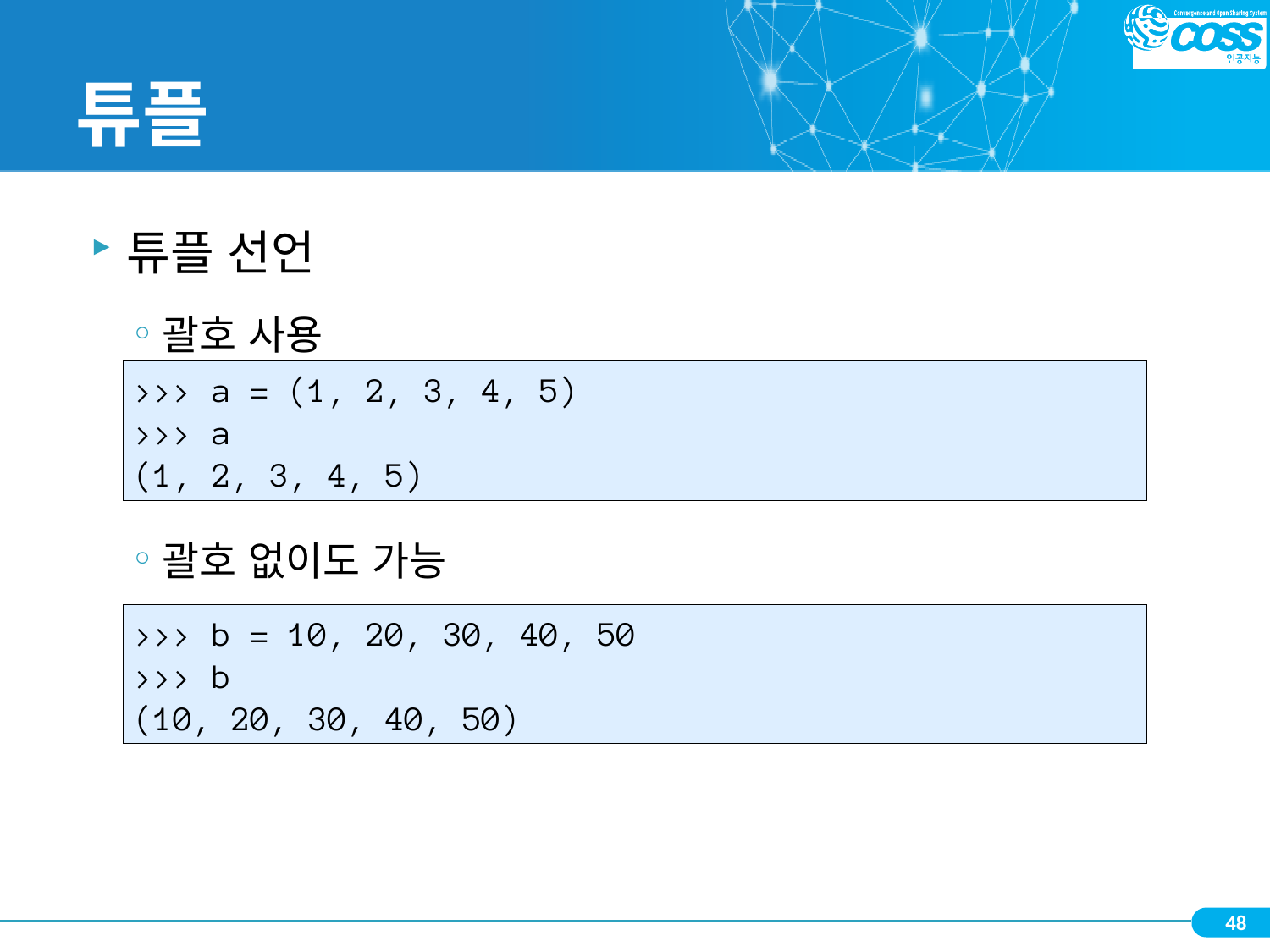

# 튜플
튜플 선언
괄호 사용

괄호 없이도 가능
>>> a = (1, 2, 3, 4, 5)
>>> a
(1, 2, 3, 4, 5)
>>> b = 10, 20, 30, 40, 50
>>> b
(10, 20, 30, 40, 50)